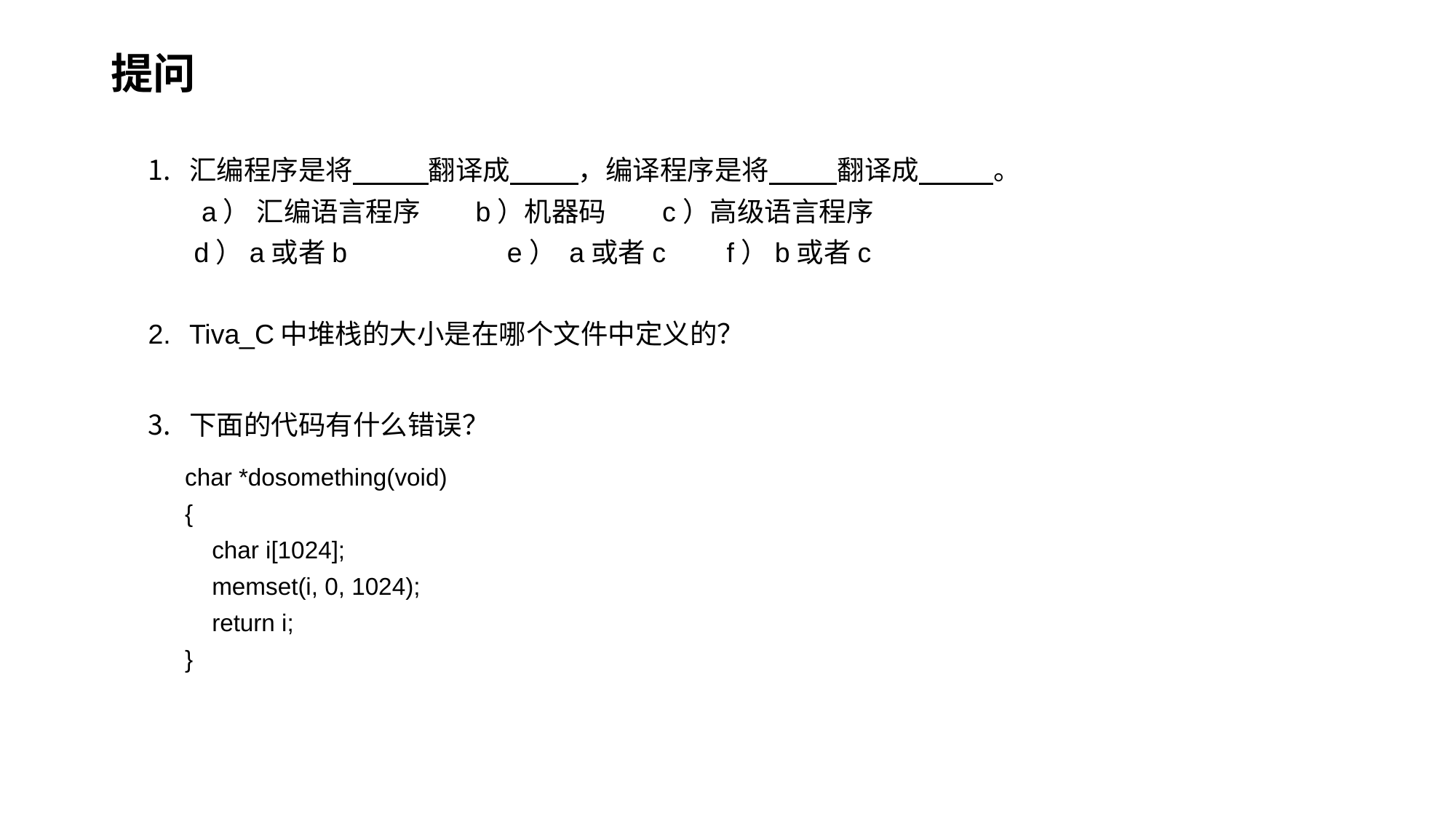

# 提问
汇编程序是将           翻译成           ，编译程序是将           翻译成            。
       a） 汇编语言程序	b）机器码        c）高级语言程序
      d）a或者b                     e） a或者c        f）b或者c

Tiva_C中堆栈的大小是在哪个文件中定义的？

下面的代码有什么错误？
char *dosomething(void)
{
    char i[1024];
    memset(i, 0, 1024);
    return i;
}